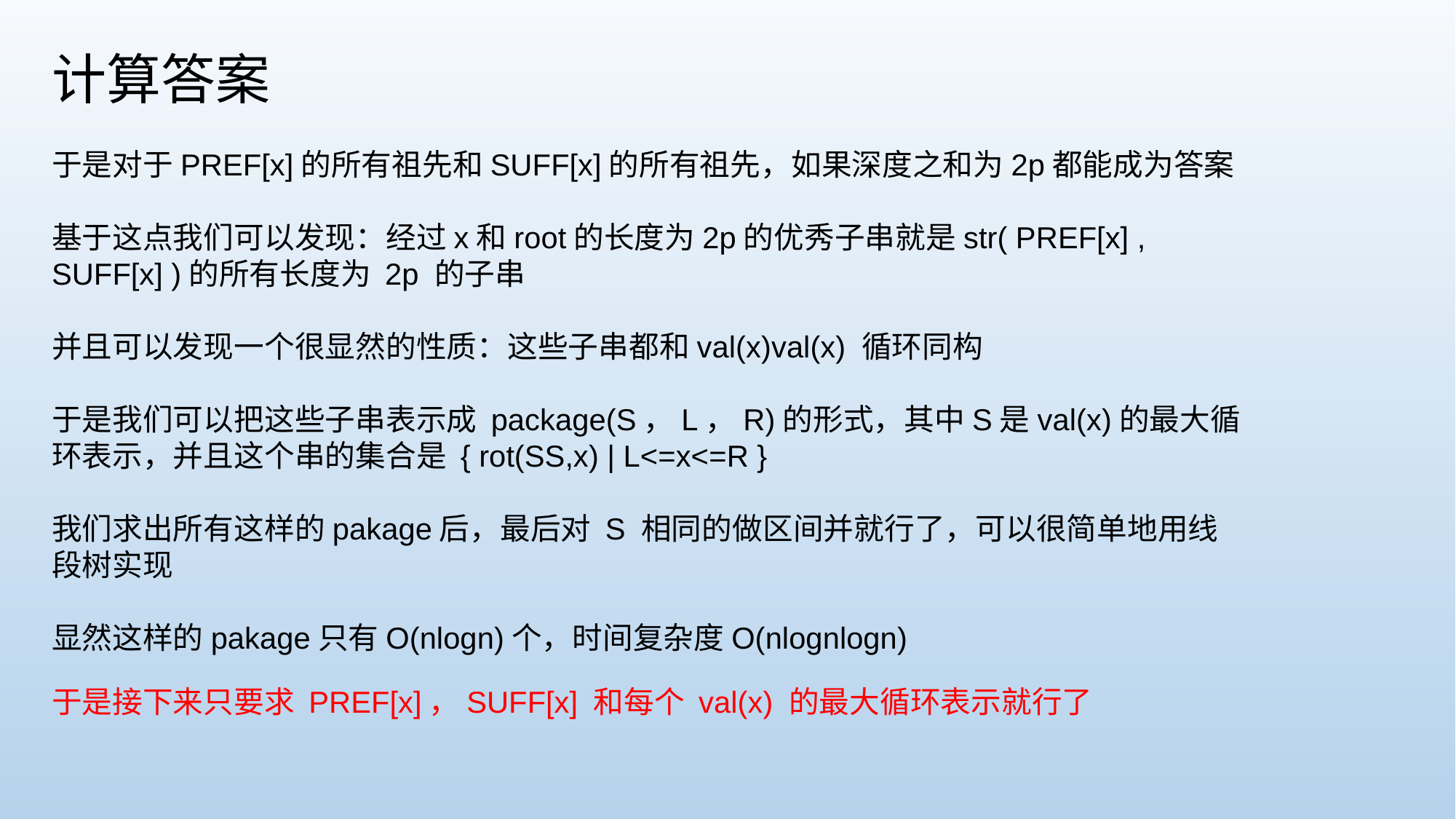

计算答案
于是对于PREF[x]的所有祖先和SUFF[x]的所有祖先，如果深度之和为2p都能成为答案

基于这点我们可以发现：经过x和root的长度为2p的优秀子串就是str( PREF[x] , SUFF[x] )的所有长度为 2p 的子串
并且可以发现一个很显然的性质：这些子串都和val(x)val(x) 循环同构

于是我们可以把这些子串表示成 package(S，L，R)的形式，其中S是val(x)的最大循环表示，并且这个串的集合是 { rot(SS,x) | L<=x<=R }

我们求出所有这样的pakage后，最后对 S 相同的做区间并就行了，可以很简单地用线段树实现

显然这样的pakage只有O(nlogn)个，时间复杂度O(nlognlogn)
于是接下来只要求 PREF[x]，SUFF[x] 和每个 val(x) 的最大循环表示就行了